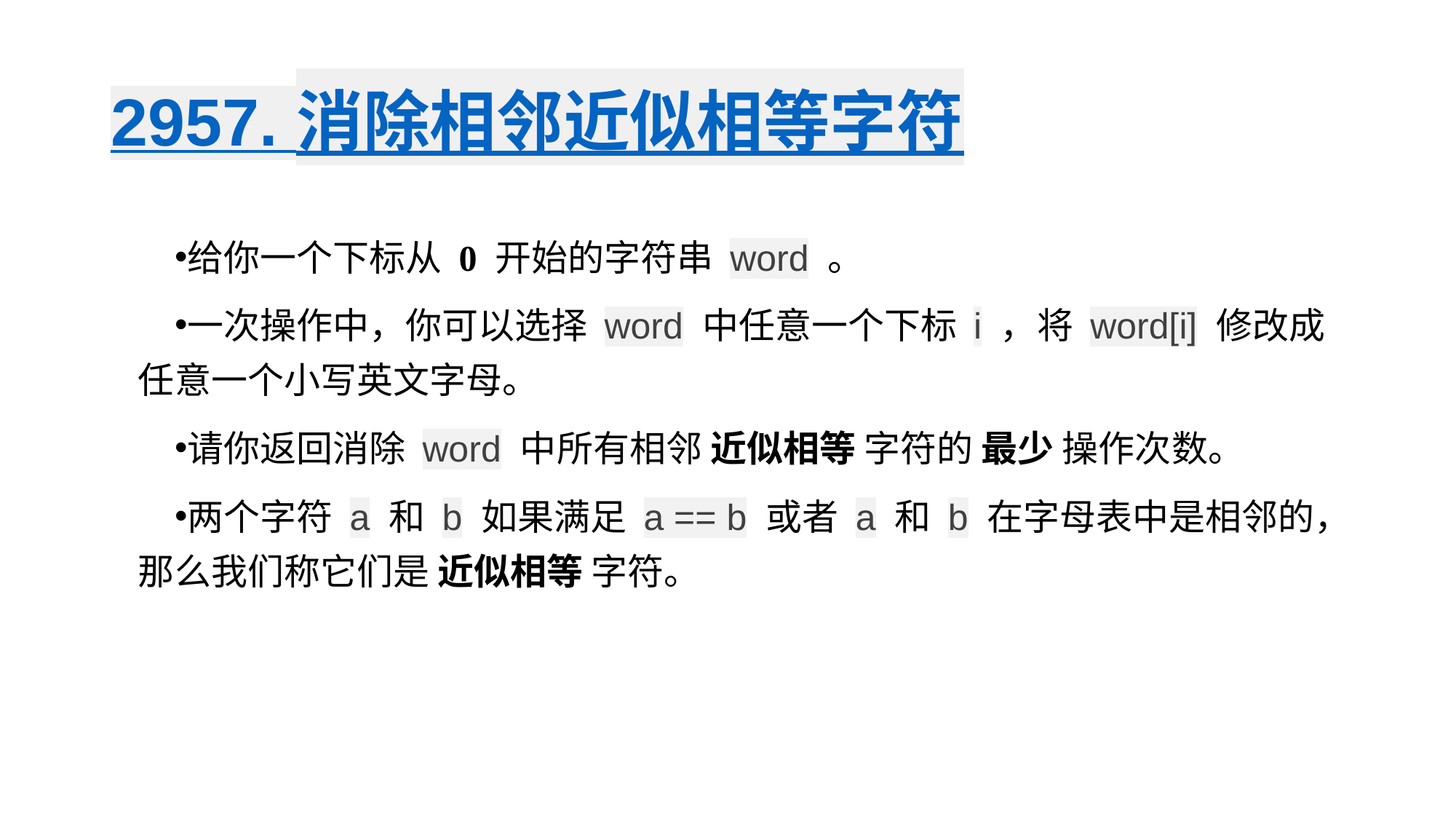

# 2957. 消除相邻近似相等字符
给你一个下标从 0 开始的字符串 word 。
一次操作中，你可以选择 word 中任意一个下标 i ，将 word[i] 修改成任意一个小写英文字母。
请你返回消除 word 中所有相邻 近似相等 字符的 最少 操作次数。
两个字符 a 和 b 如果满足 a == b 或者 a 和 b 在字母表中是相邻的，那么我们称它们是 近似相等 字符。